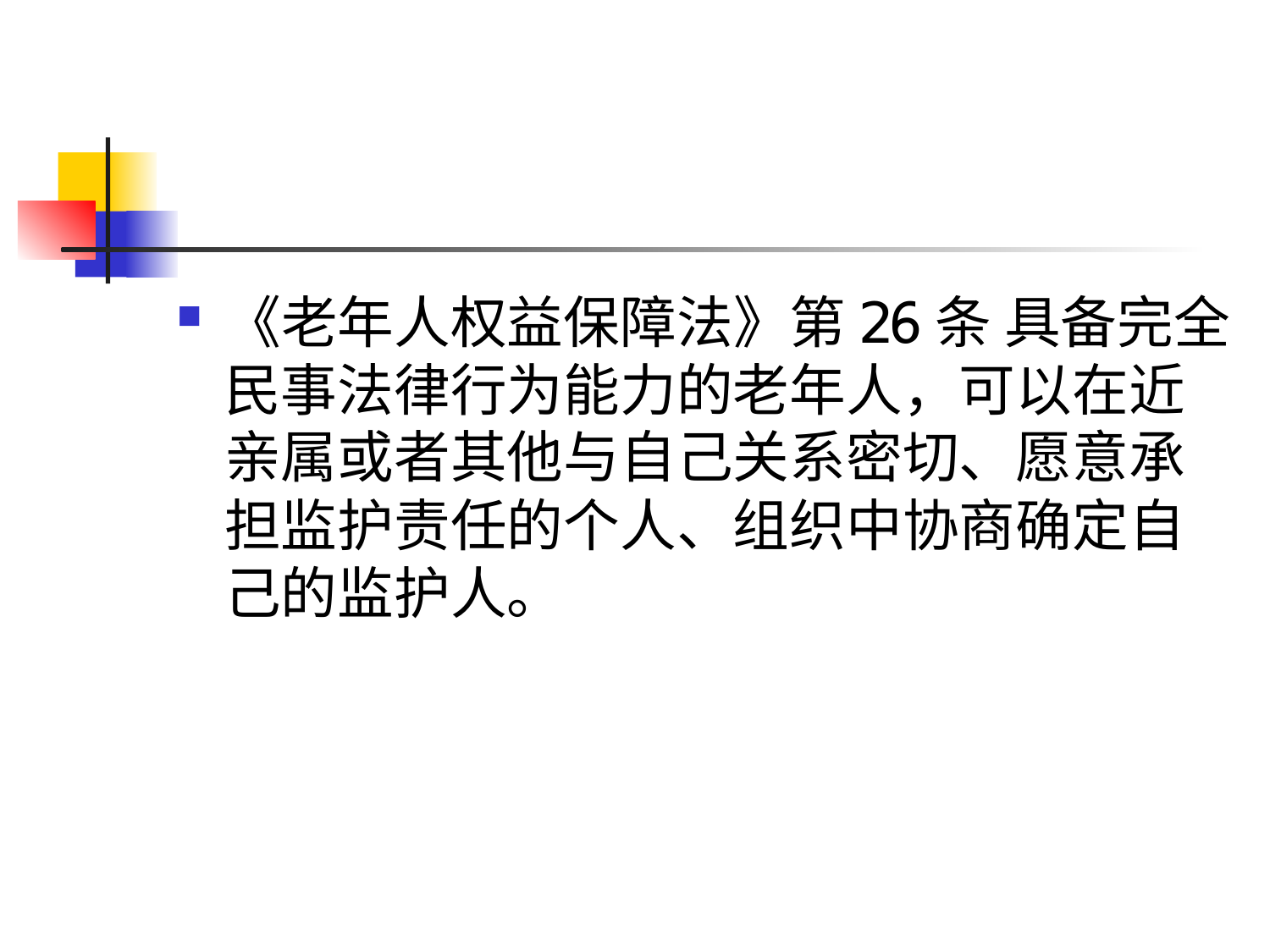

#
《老年人权益保障法》第26条 具备完全民事法律行为能力的老年人，可以在近亲属或者其他与自己关系密切、愿意承担监护责任的个人、组织中协商确定自己的监护人。